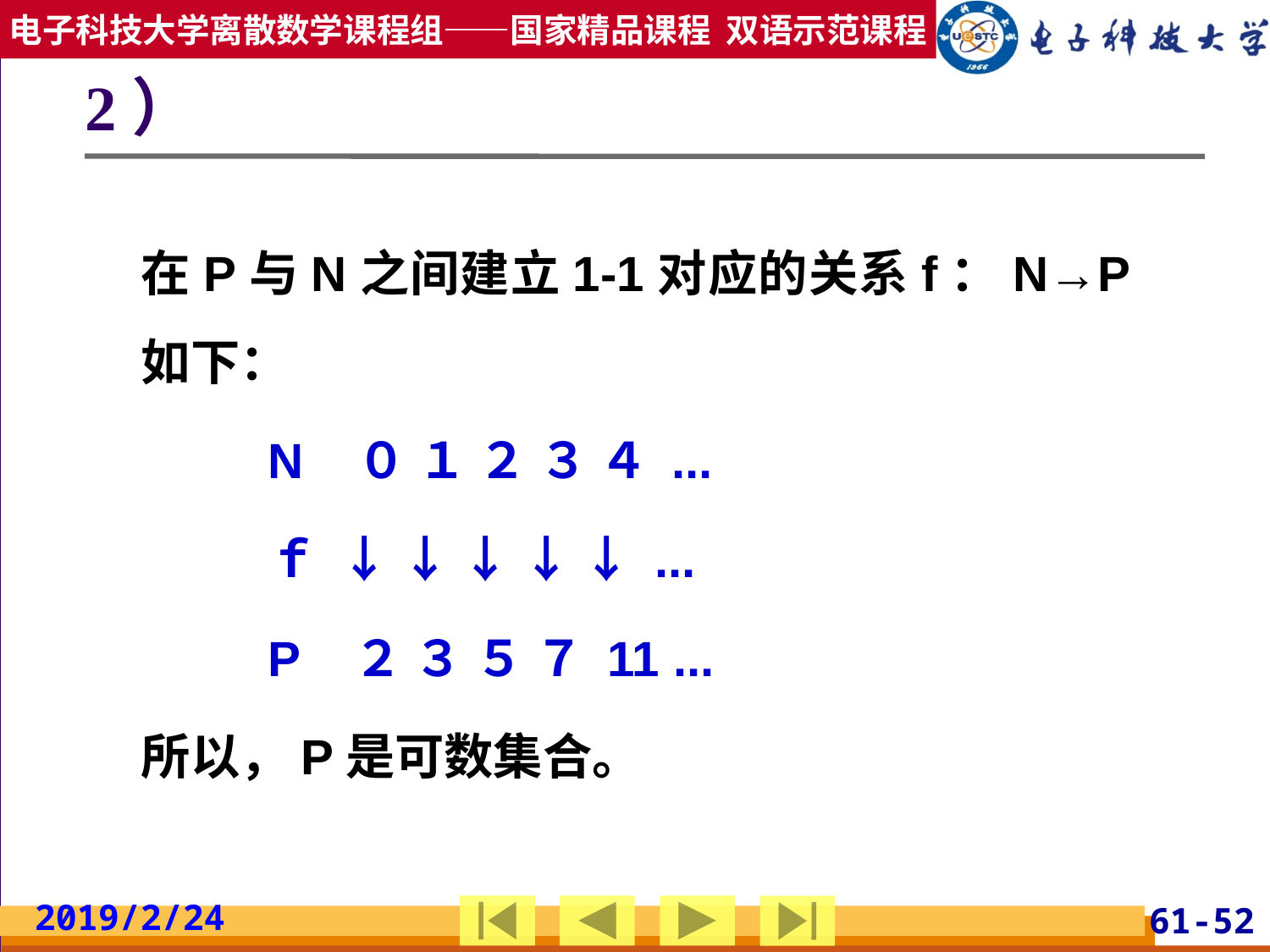

# 2）
在P与N之间建立1-1对应的关系f：N→P如下：
	N   ０ １ ２ ３ ４ ...
	ｆ  ↓ ↓ ↓ ↓ ↓ ...
	P   ２ ３ ５ ７ 11 ...
所以，P是可数集合。
2019/2/24